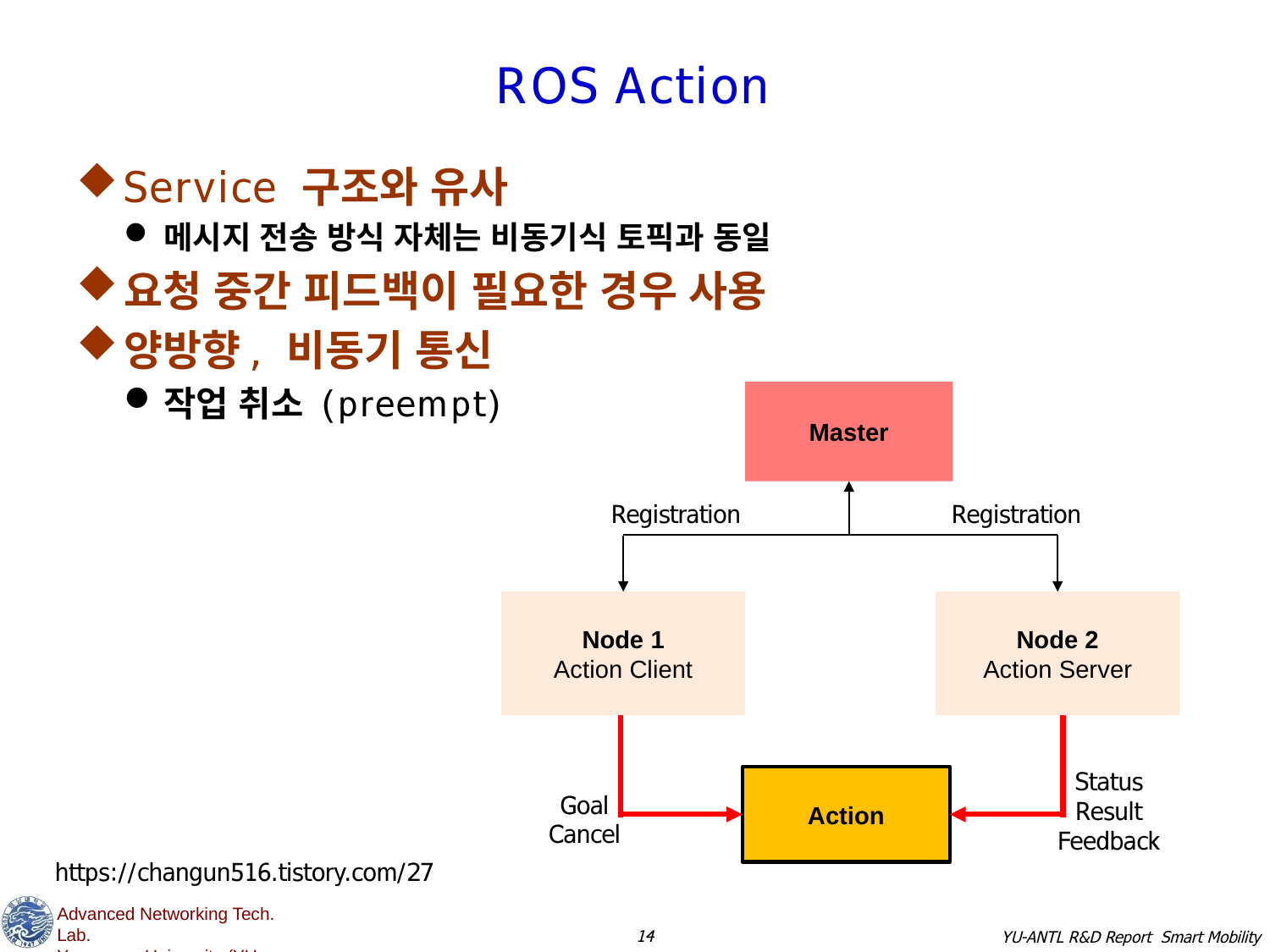

# ROS Action
Service 구조와 유사
메시지 전송 방식 자체는 비동기식 토픽과 동일
요청 중간 피드백이 필요한 경우 사용
양방향, 비동기 통신
작업 취소 (preempt)
Master
Registration
Registration
Node 1
Action Client
Node 2
Action Server
Status
Result
Feedback
Action
Goal
Cancel
https://changun516.tistory.com/27